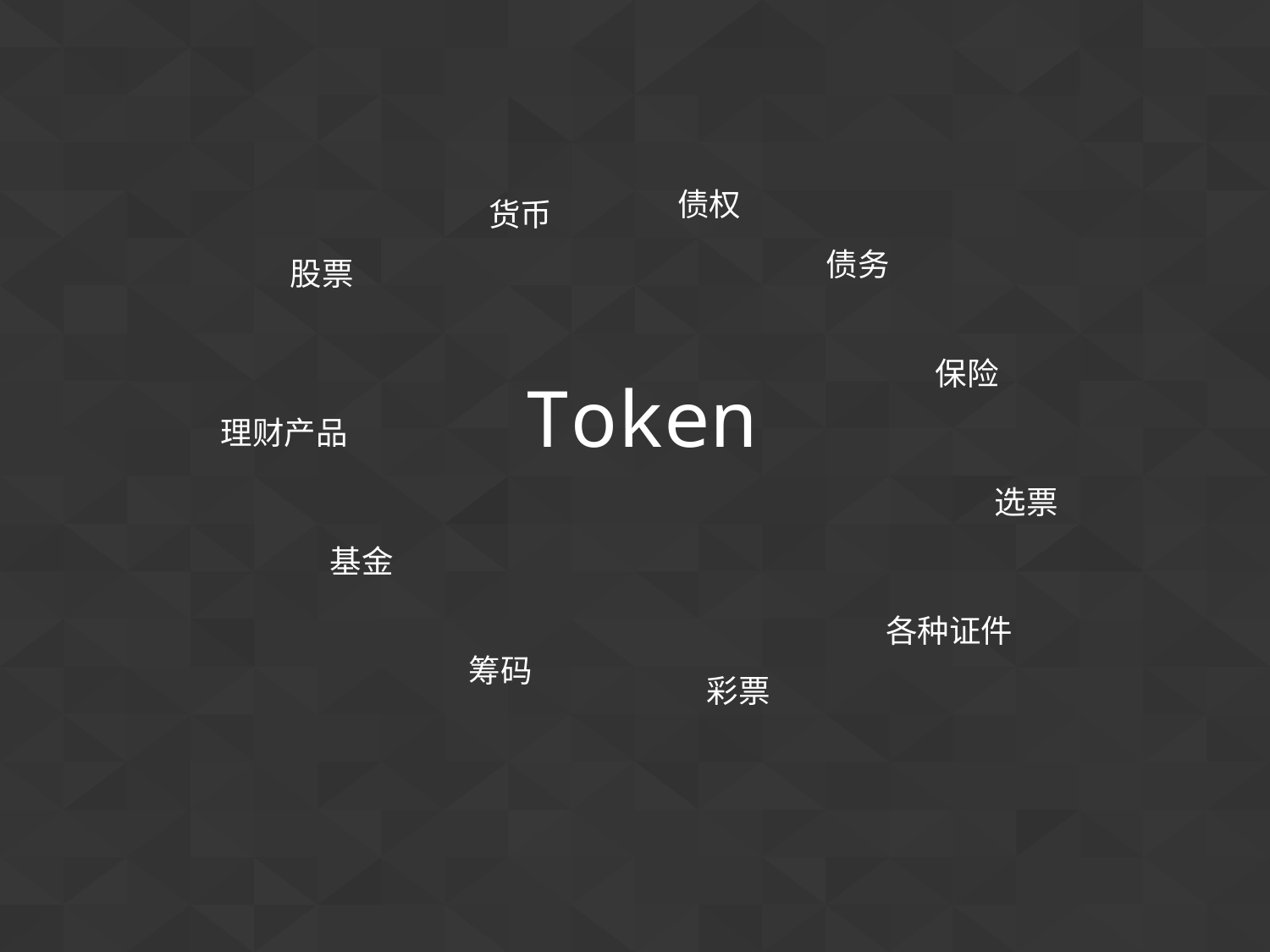

债权
货币
债务
股票
# Token
保险
理财产品
选票
基金
各种证件
筹码
彩票